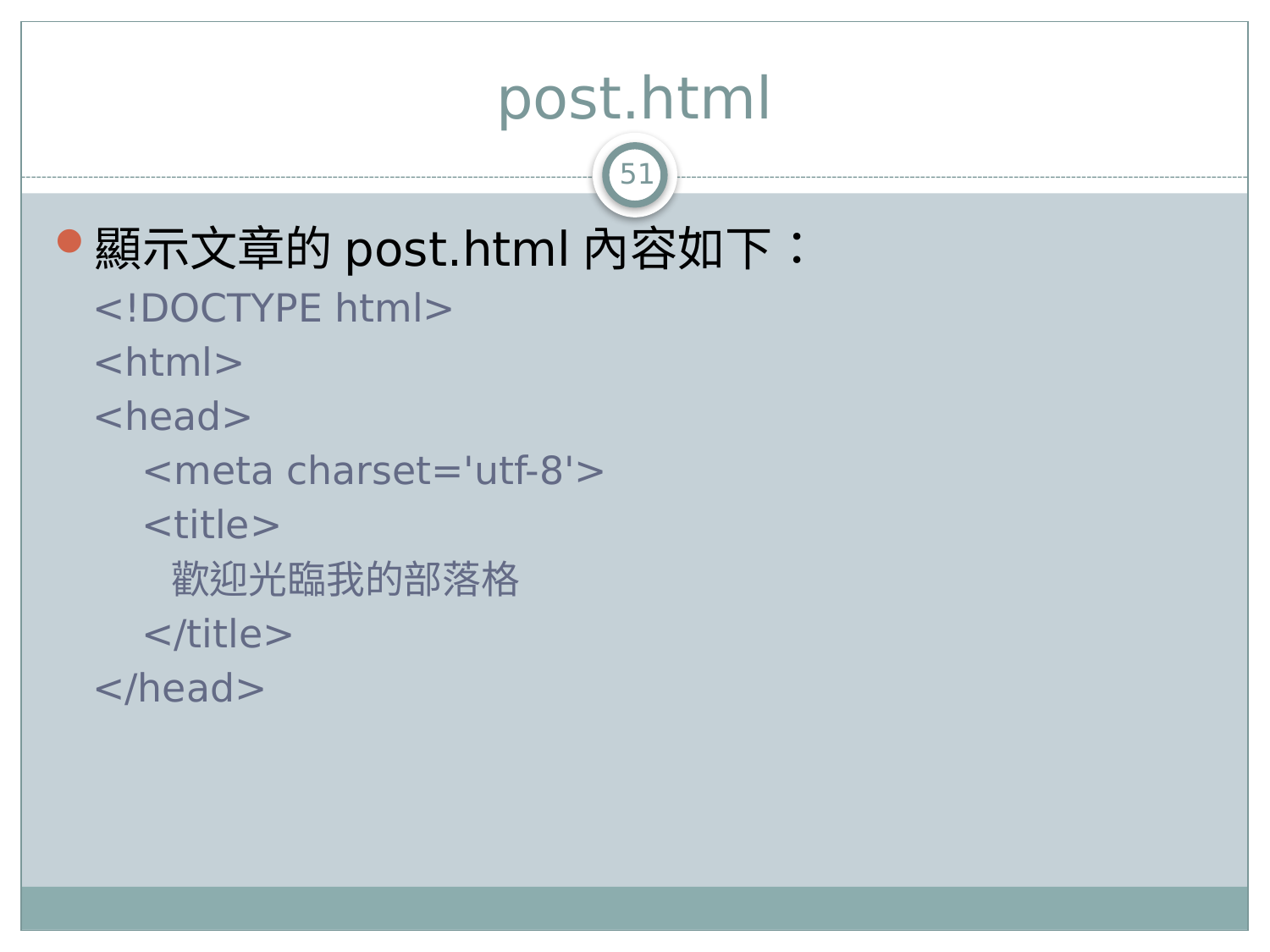

# post.html
51
顯示文章的post.html內容如下：
<!DOCTYPE html>
<html>
<head>
    <meta charset='utf-8'>
    <title>
        歡迎光臨我的部落格
    </title>
</head>